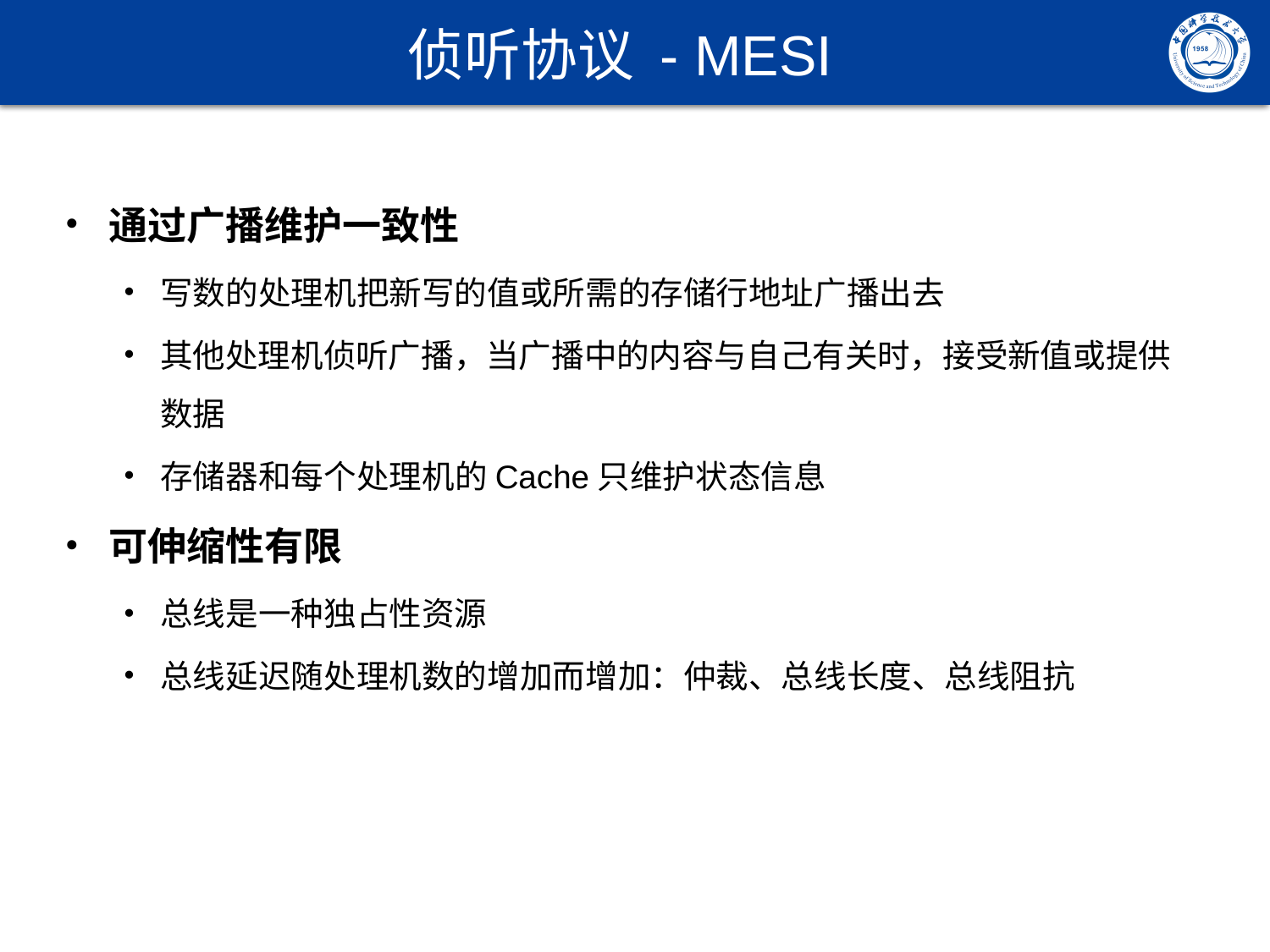

# 侦听协议 - MESI
通过广播维护一致性
写数的处理机把新写的值或所需的存储行地址广播出去
其他处理机侦听广播，当广播中的内容与自己有关时，接受新值或提供
数据
存储器和每个处理机的Cache只维护状态信息
可伸缩性有限
总线是一种独占性资源
总线延迟随处理机数的增加而增加：仲裁、总线长度、总线阻抗